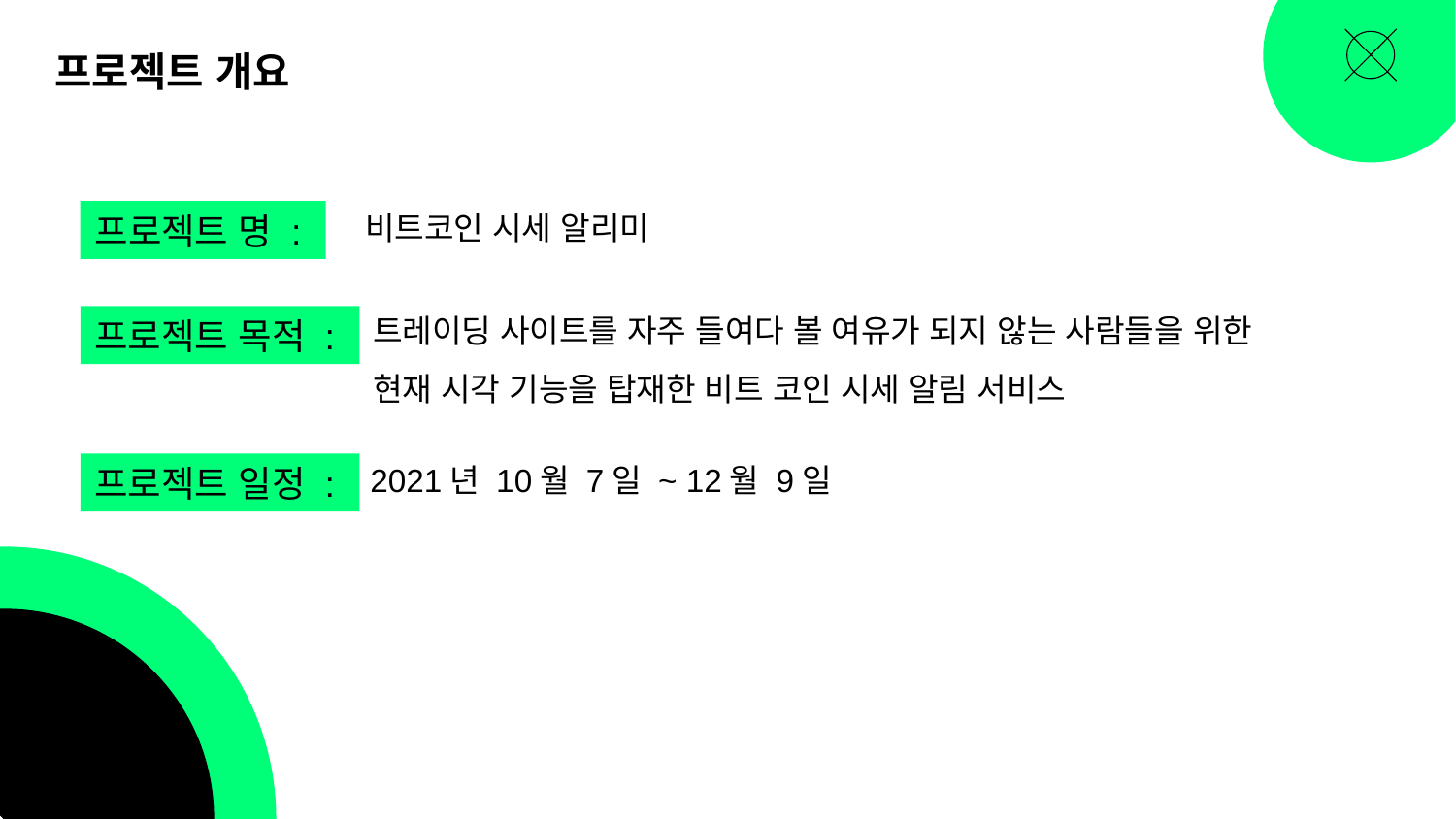

# 프로젝트 개요
비트코인 시세 알리미
프로젝트 명 :
트레이딩 사이트를 자주 들여다 볼 여유가 되지 않는 사람들을 위한
현재 시각 기능을 탑재한 비트 코인 시세 알림 서비스
프로젝트 목적 :
2021년 10월 7일 ~ 12월 9일
프로젝트 일정 :